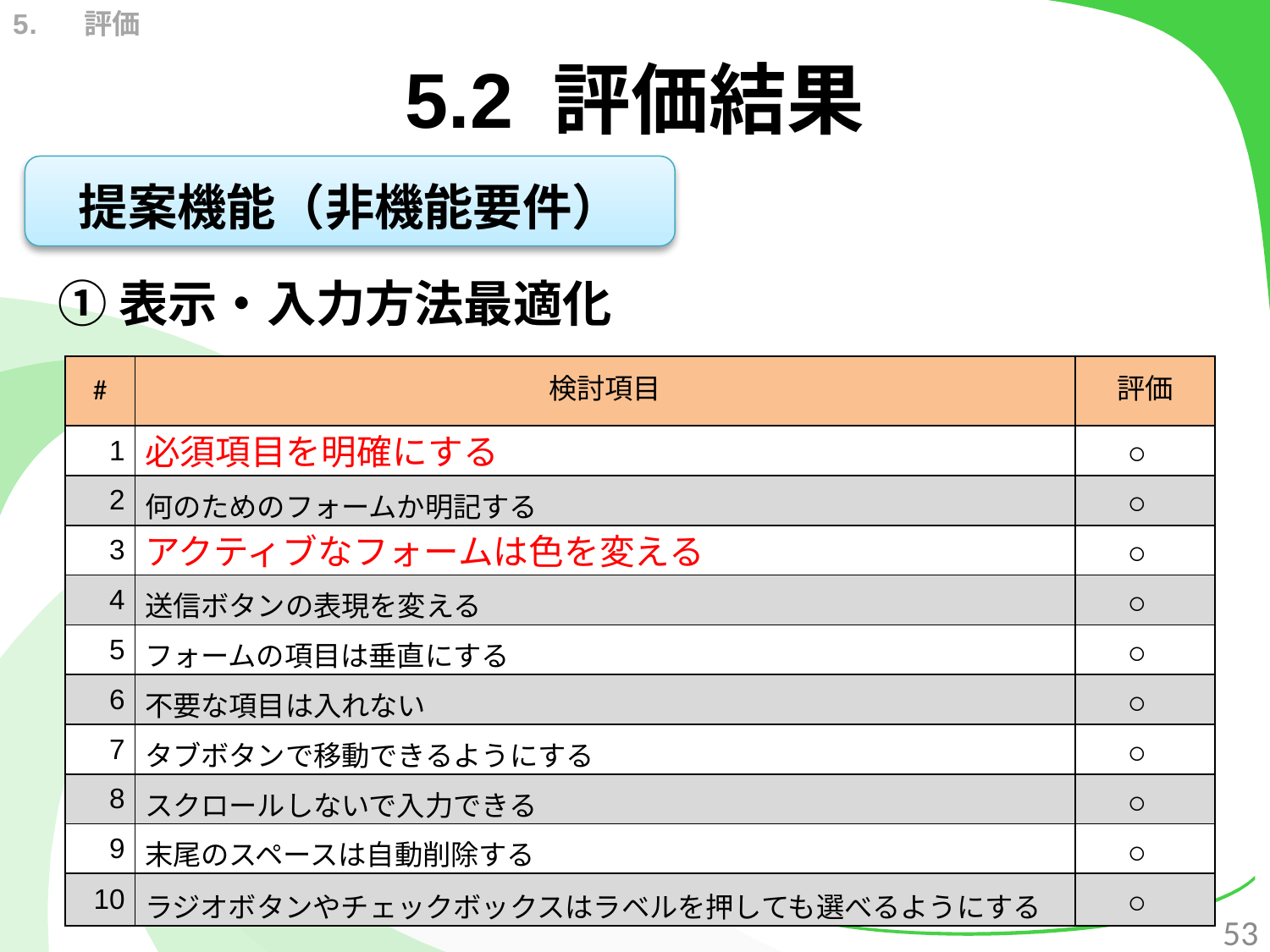

評価
# 5.2 評価結果
提案機能（非機能要件）
①表示・入力方法最適化
| # | 検討項目 | 評価 |
| --- | --- | --- |
| 1 | 必須項目を明確にする |  |
| 2 | 何のためのフォームか明記する |  |
| 3 | アクティブなフォームは色を変える |  |
| 4 | 送信ボタンの表現を変える |  |
| 5 | フォームの項目は垂直にする |  |
| 6 | 不要な項目は入れない |  |
| 7 | タブボタンで移動できるようにする |  |
| 8 | スクロールしないで入力できる |  |
| 9 | 末尾のスペースは自動削除する |  |
| 10 | ラジオボタンやチェックボックスはラベルを押しても選べるようにする |  |
○
○
○
○
○
○
○
○
○
○
53